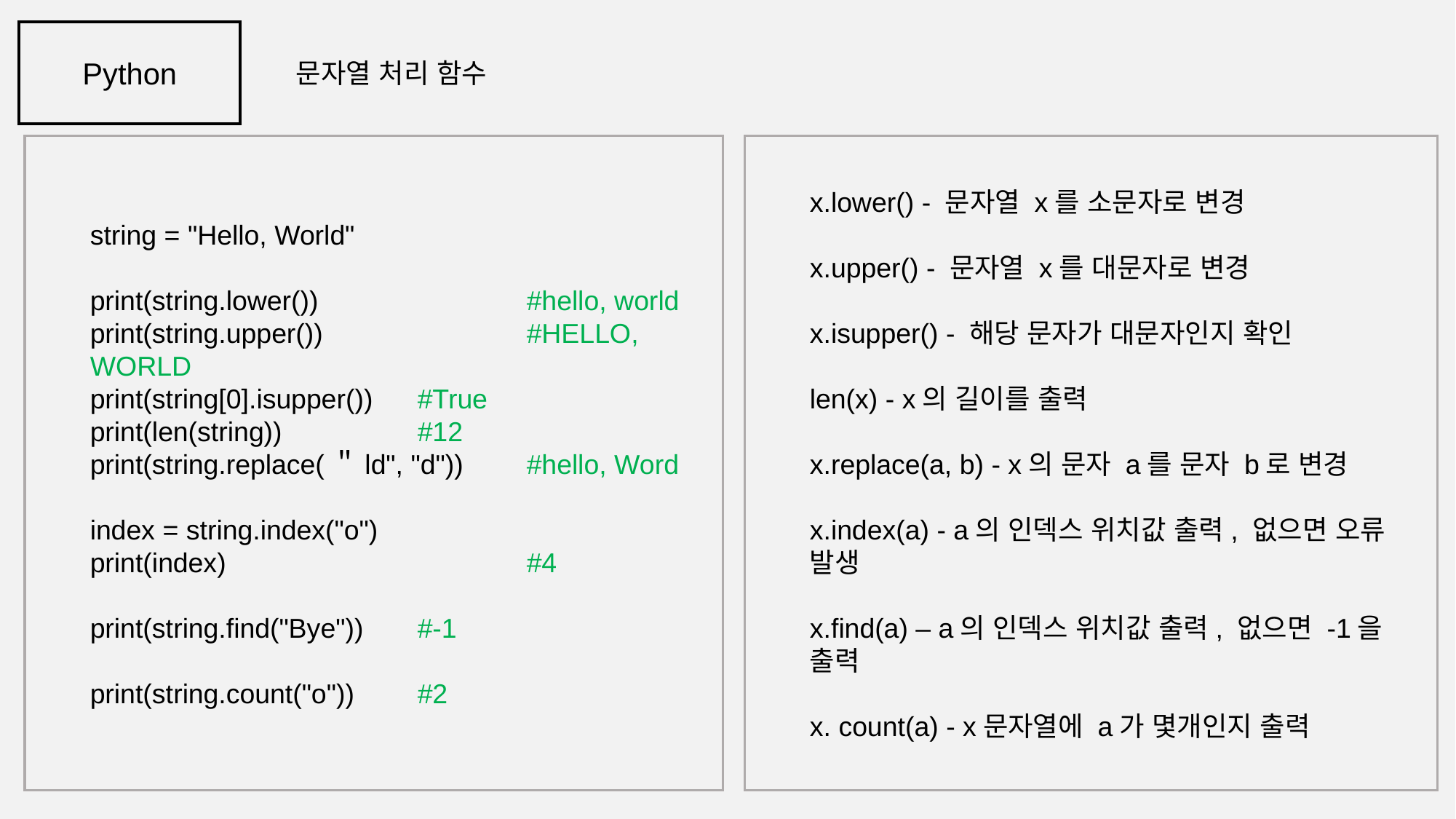

Python
문자열 처리 함수
string = "Hello, World"

print(string.lower()) 		#hello, world
print(string.upper()) 		#HELLO, WORLD
print(string[0].isupper()) 	#True
print(len(string)) 		#12
print(string.replace(＂ld", "d")) 	#hello, Word

index = string.index("o")
print(index) 			#4

print(string.find("Bye")) 	#-1

print(string.count("o")) 	#2
x.lower() - 문자열 x를 소문자로 변경
x.upper() - 문자열 x를 대문자로 변경
x.isupper() - 해당 문자가 대문자인지 확인
len(x) - x의 길이를 출력
x.replace(a, b) - x의 문자 a를 문자 b로 변경
x.index(a) - a의 인덱스 위치값 출력, 없으면 오류 발생

x.find(a) – a의 인덱스 위치값 출력, 없으면 -1을 출력

x. count(a) - x문자열에 a가 몇개인지 출력
   '"